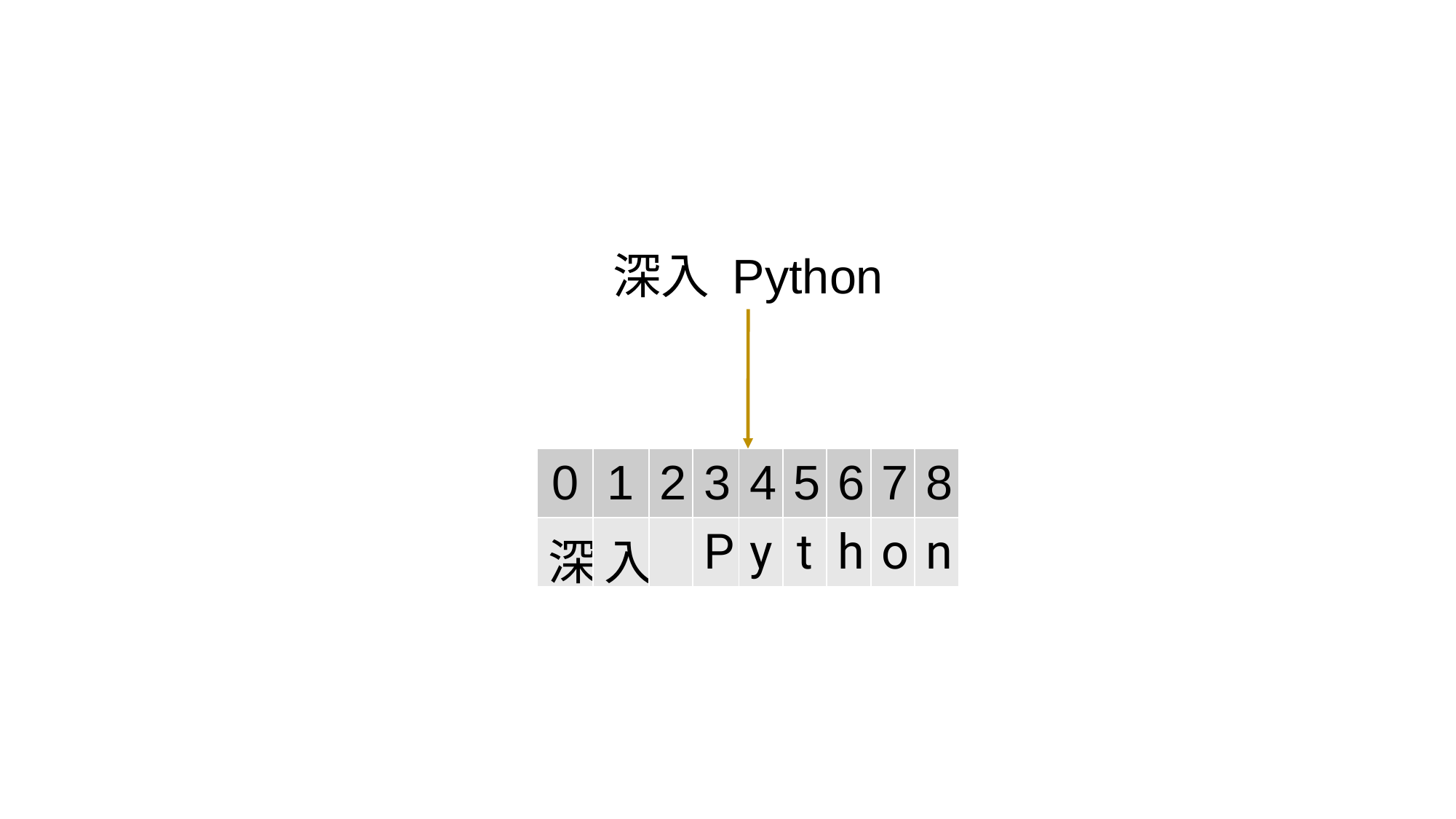

深入 Python
| 0 | 1 | 2 | 3 | 4 | 5 | 6 | 7 | 8 |
| --- | --- | --- | --- | --- | --- | --- | --- | --- |
| 深 | 入 |  | P | y | t | h | o | n |